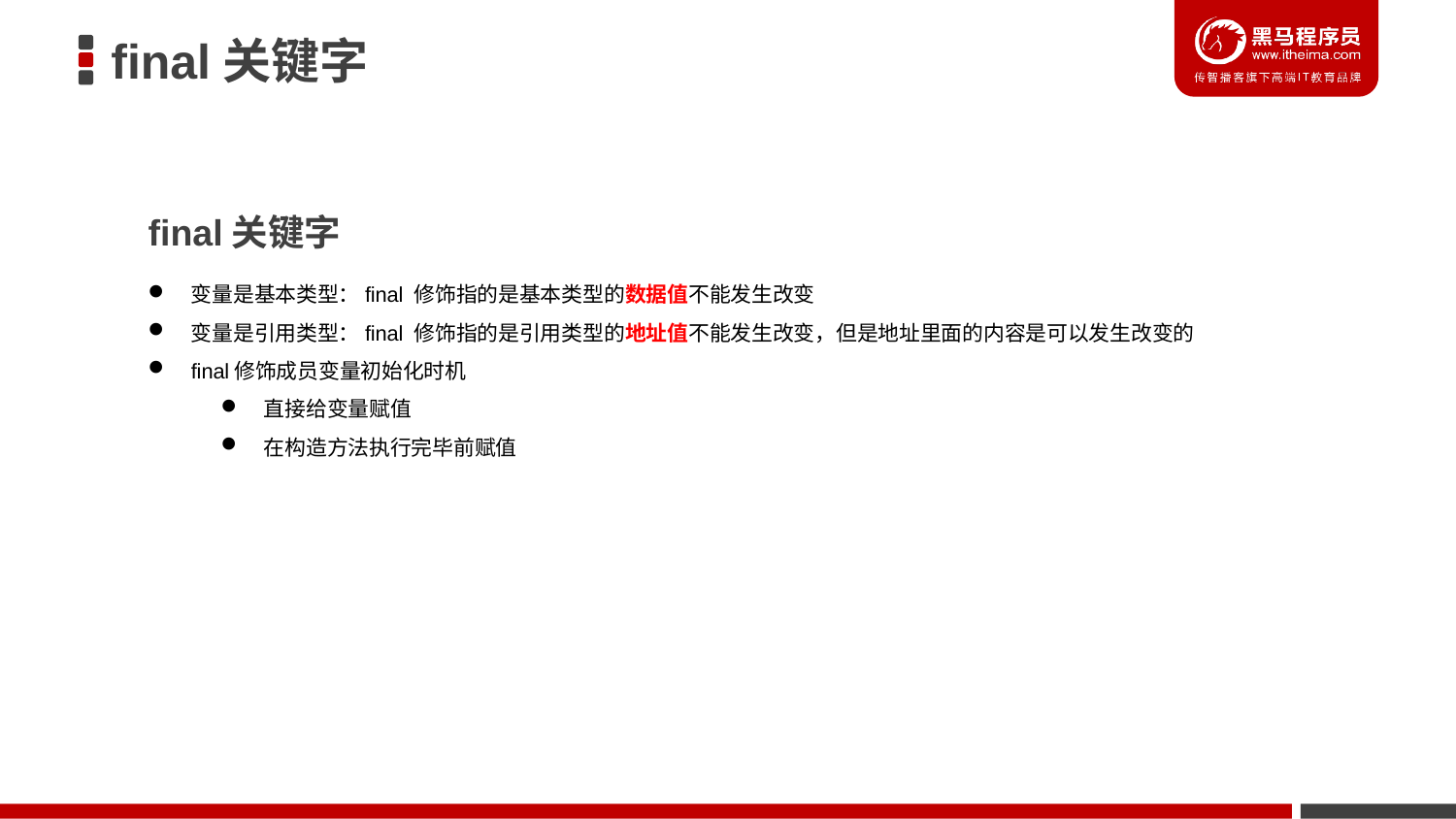

final关键字
final关键字
变量是基本类型：final 修饰指的是基本类型的数据值不能发生改变
变量是引用类型：final 修饰指的是引用类型的地址值不能发生改变，但是地址里面的内容是可以发生改变的
final修饰成员变量初始化时机
直接给变量赋值
在构造方法执行完毕前赋值